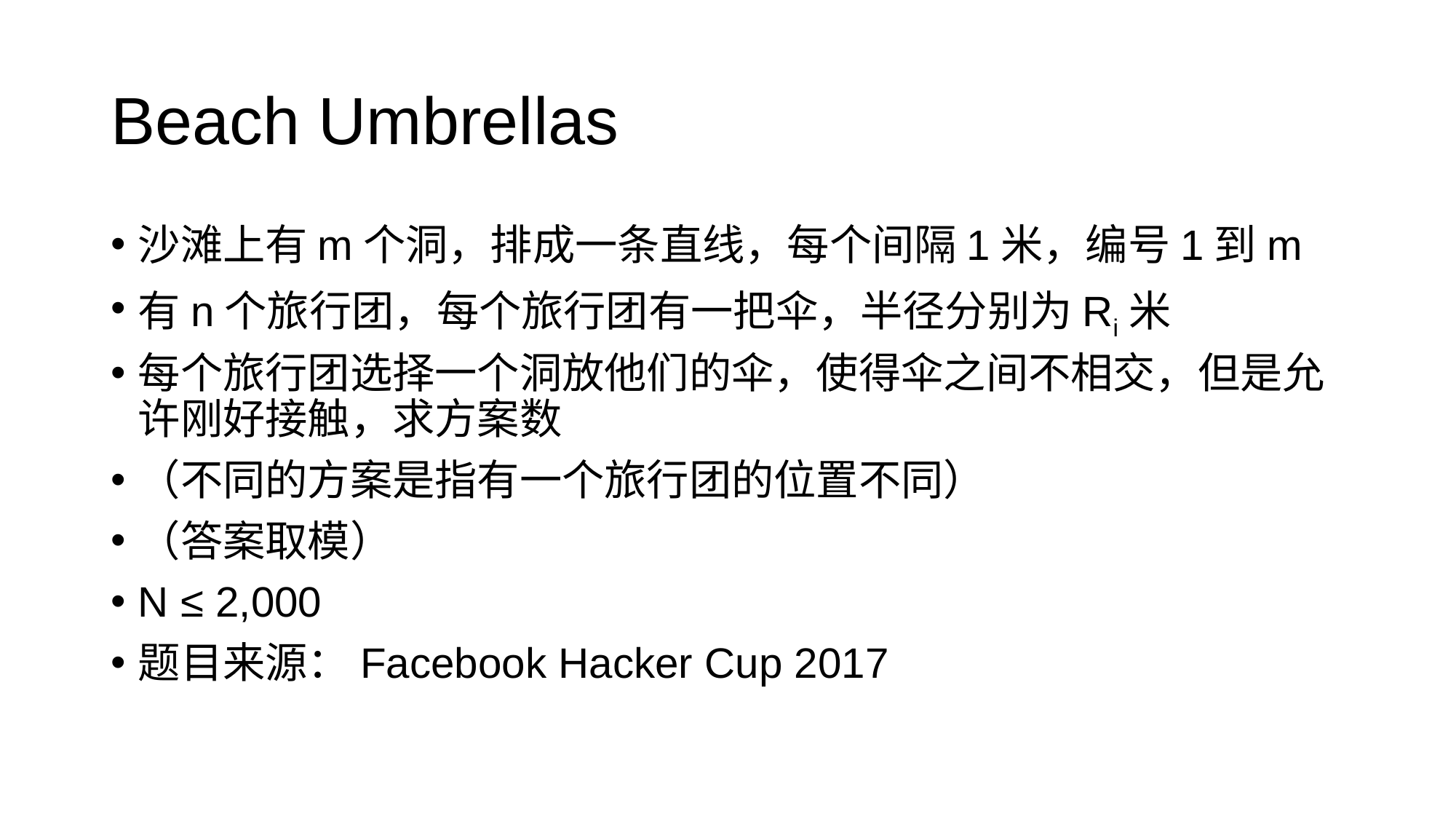

# Beach Umbrellas
沙滩上有m个洞，排成一条直线，每个间隔1米，编号1到m
有n个旅行团，每个旅行团有一把伞，半径分别为Ri米
每个旅行团选择一个洞放他们的伞，使得伞之间不相交，但是允许刚好接触，求方案数
（不同的方案是指有一个旅行团的位置不同）
（答案取模）
N ≤ 2,000
题目来源：Facebook Hacker Cup 2017